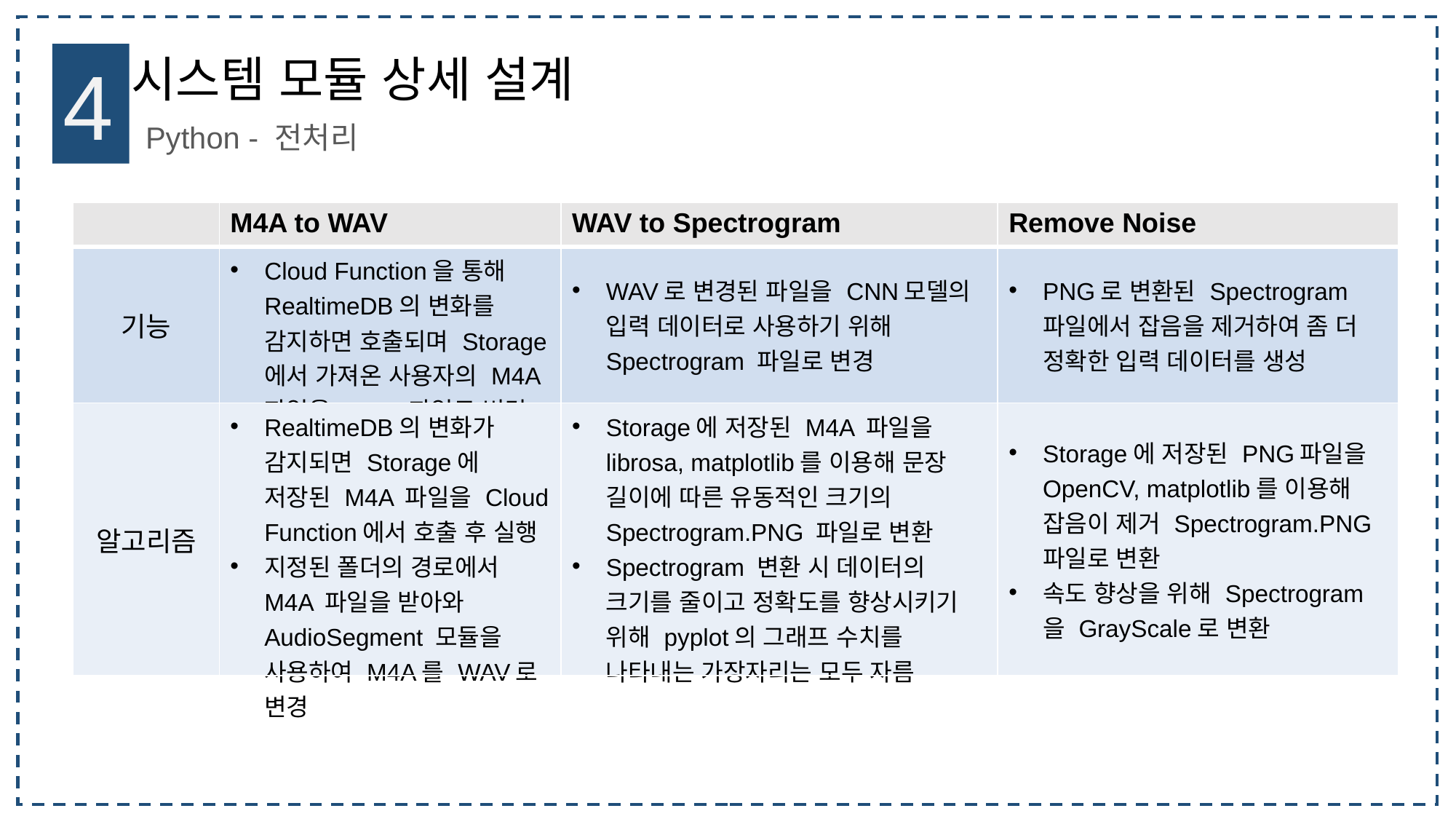

4
시스템 모듈 상세 설계
Python - 전처리
|  | M4A to WAV | WAV to Spectrogram | Remove Noise |
| --- | --- | --- | --- |
| 기능 | Cloud Function을 통해 RealtimeDB의 변화를 감지하면 호출되며 Storage에서 가져온 사용자의 M4A 파일을 WAV 파일로 변경 | WAV로 변경된 파일을 CNN모델의 입력 데이터로 사용하기 위해 Spectrogram 파일로 변경 | PNG로 변환된 Spectrogram 파일에서 잡음을 제거하여 좀 더 정확한 입력 데이터를 생성 |
| 알고리즘 | RealtimeDB의 변화가 감지되면 Storage에 저장된 M4A 파일을 Cloud Function에서 호출 후 실행 지정된 폴더의 경로에서 M4A 파일을 받아와 AudioSegment 모듈을 사용하여 M4A를 WAV로 변경 | Storage에 저장된 M4A 파일을 librosa, matplotlib를 이용해 문장 길이에 따른 유동적인 크기의 Spectrogram.PNG 파일로 변환 Spectrogram 변환 시 데이터의 크기를 줄이고 정확도를 향상시키기 위해 pyplot의 그래프 수치를 나타내는 가장자리는 모두 자름 | Storage에 저장된 PNG파일을 OpenCV, matplotlib를 이용해 잡음이 제거 Spectrogram.PNG 파일로 변환 속도 향상을 위해 Spectrogram을 GrayScale로 변환 |